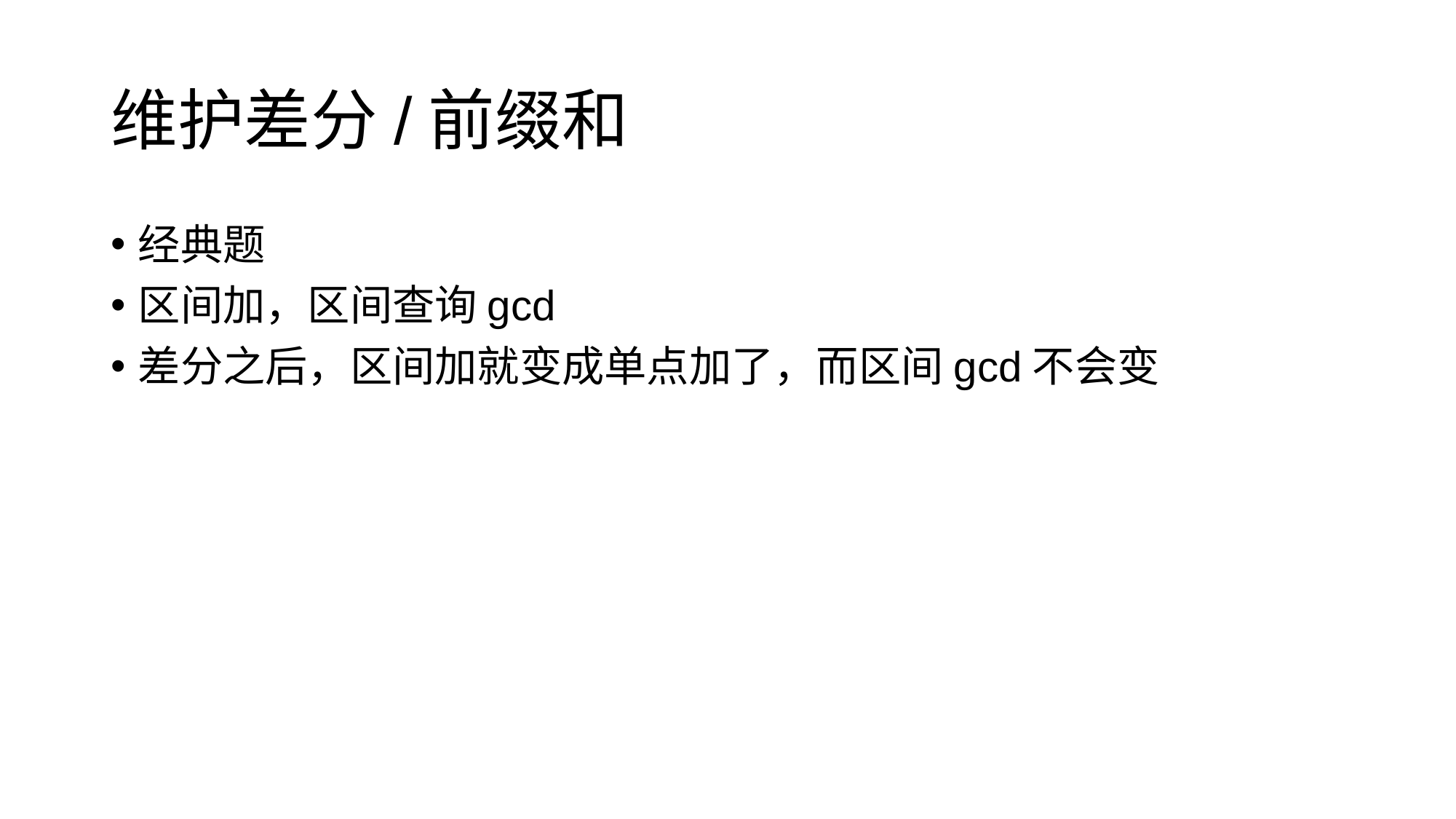

# 维护差分/前缀和
经典题
区间加，区间查询gcd
差分之后，区间加就变成单点加了，而区间gcd不会变